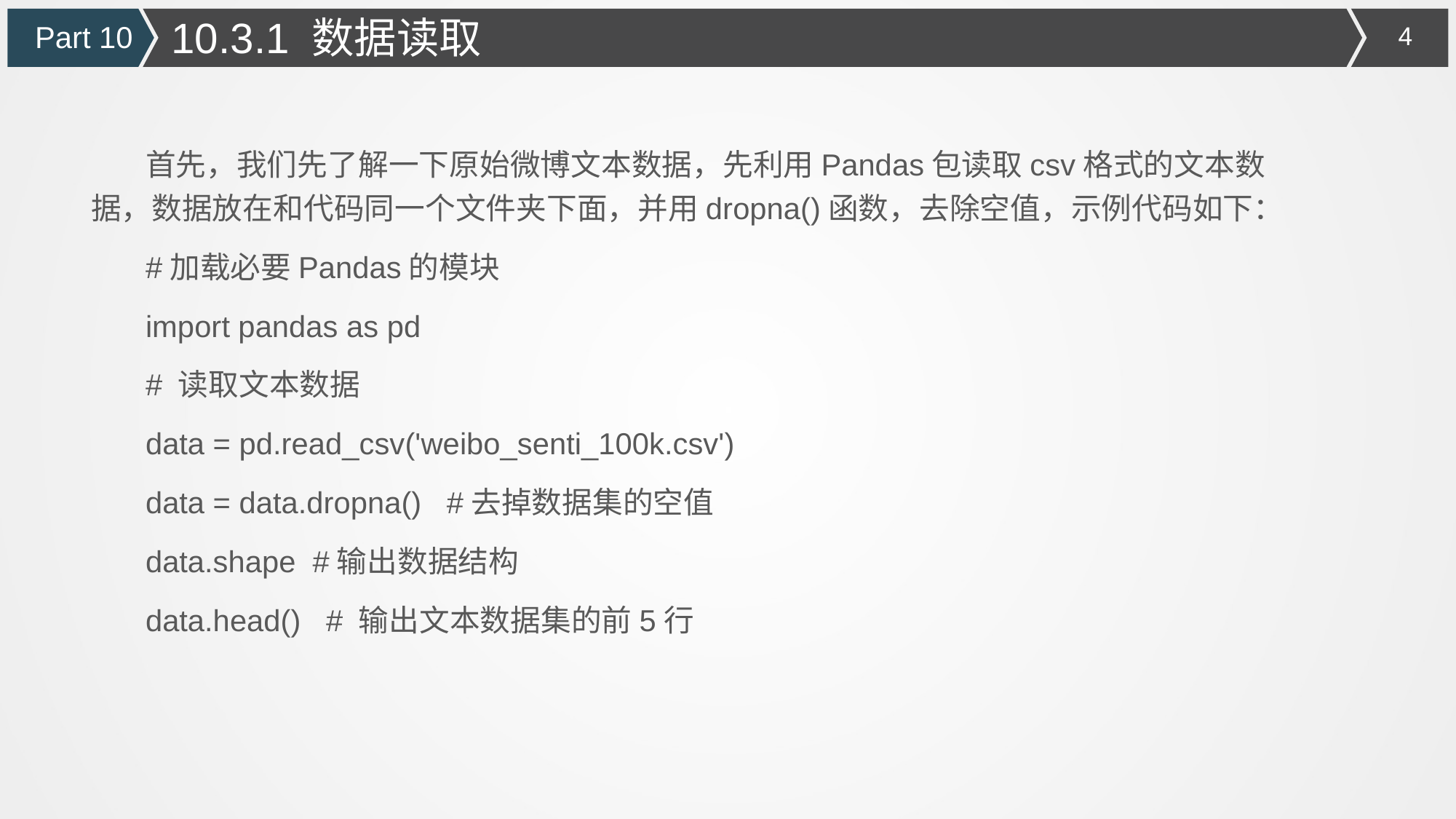

10.3.1 数据读取
Part 10
首先，我们先了解一下原始微博文本数据，先利用Pandas包读取csv格式的文本数据，数据放在和代码同一个文件夹下面，并用dropna()函数，去除空值，示例代码如下：
#加载必要Pandas的模块
import pandas as pd
# 读取文本数据
data = pd.read_csv('weibo_senti_100k.csv')
data = data.dropna()   #去掉数据集的空值
data.shape  #输出数据结构
data.head()   # 输出文本数据集的前5行